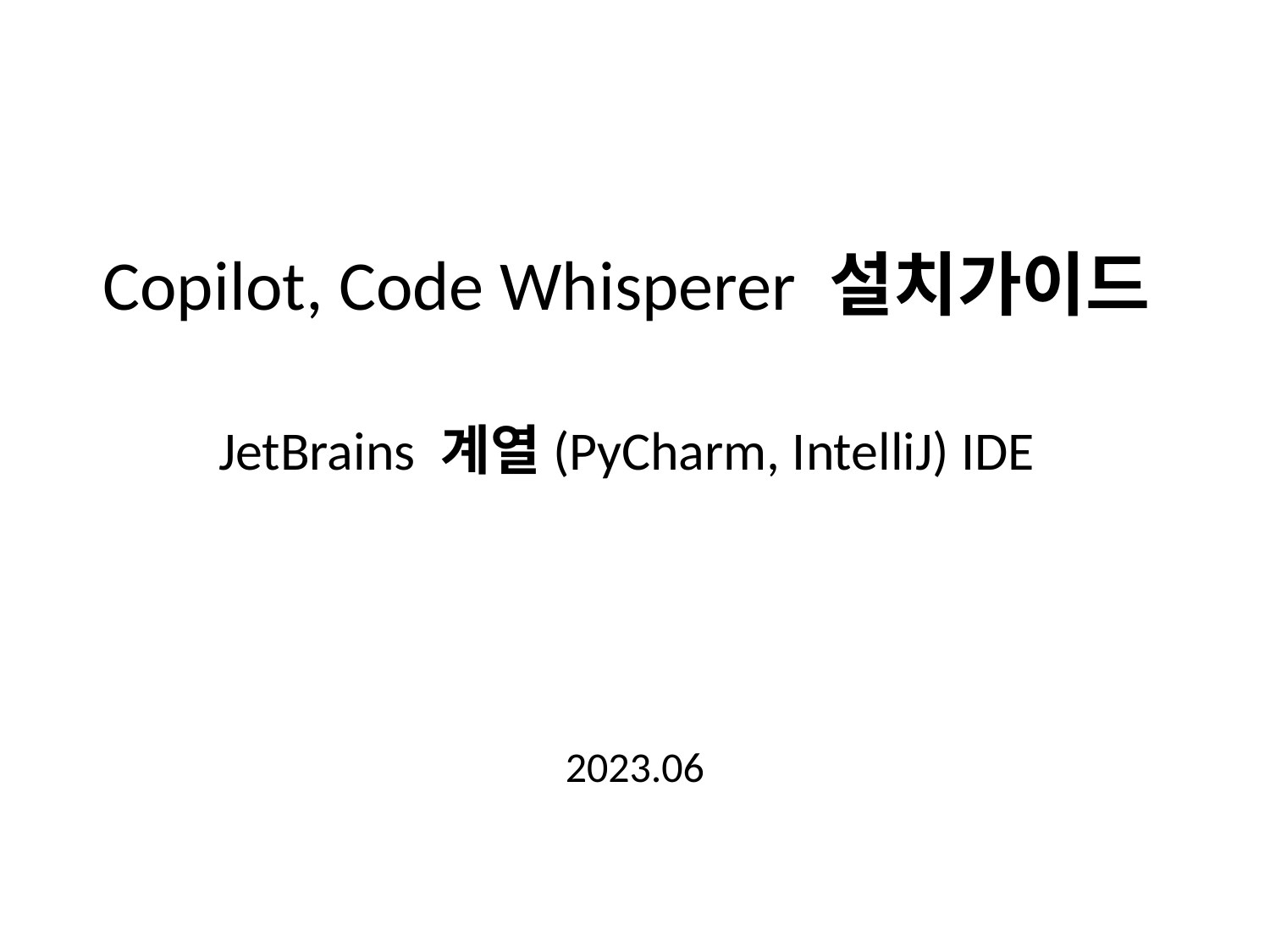

# Copilot, Code Whisperer 설치가이드 JetBrains 계열(PyCharm, IntelliJ) IDE

2023.06